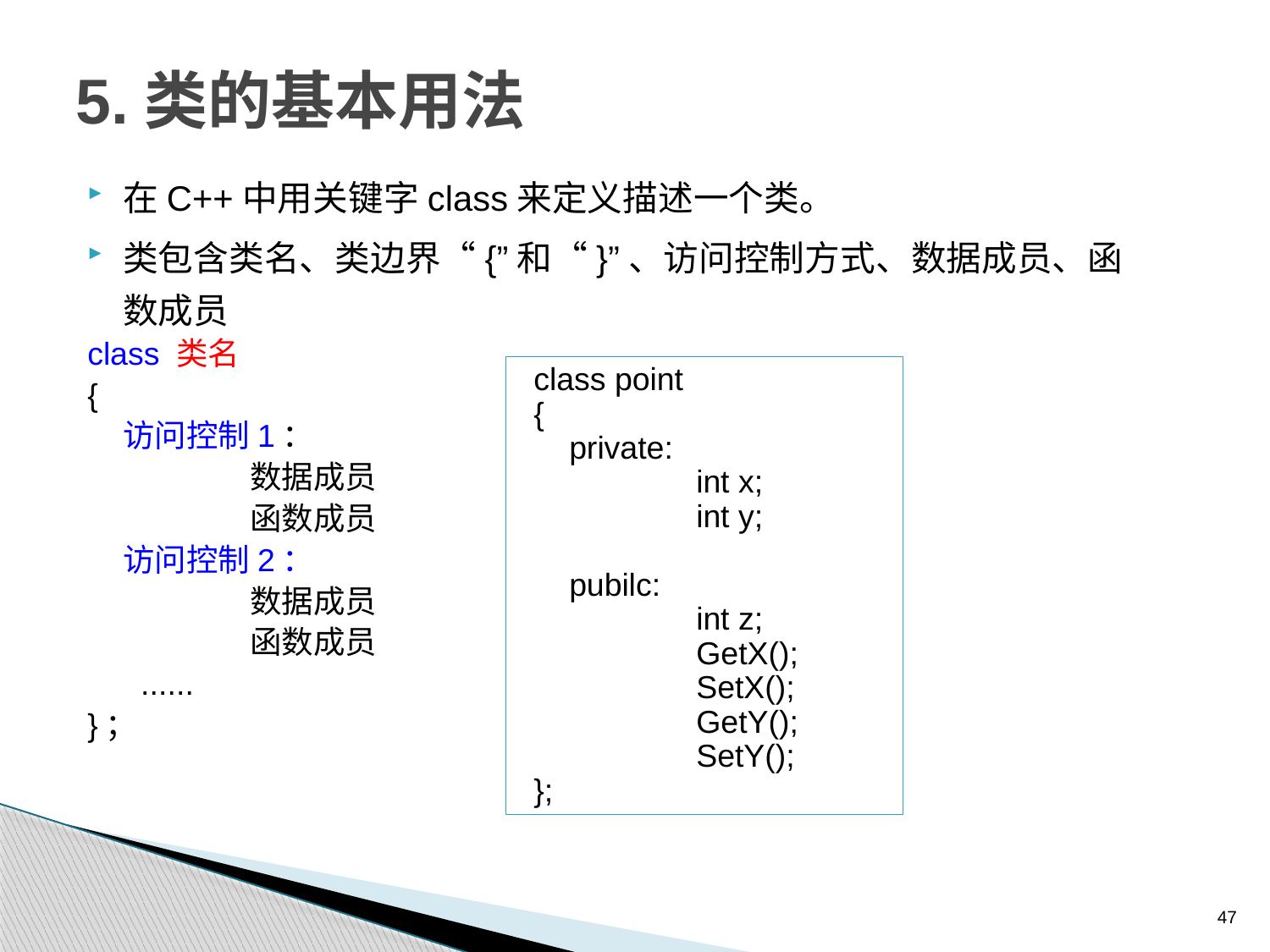

# 5.类的基本用法
在C++中用关键字class来定义描述一个类。
类包含类名、类边界“{”和“}”、访问控制方式、数据成员、函数成员
class 类名
{
	访问控制1：
      	数据成员
      	函数成员
	访问控制2：
      	数据成员
      	函数成员
      ......
}；

class point
{
	private:
  	 	int x;
   		int y;

	pubilc:
    	int z;
		GetX();
		SetX();
    	GetY();
		SetY();
};
47